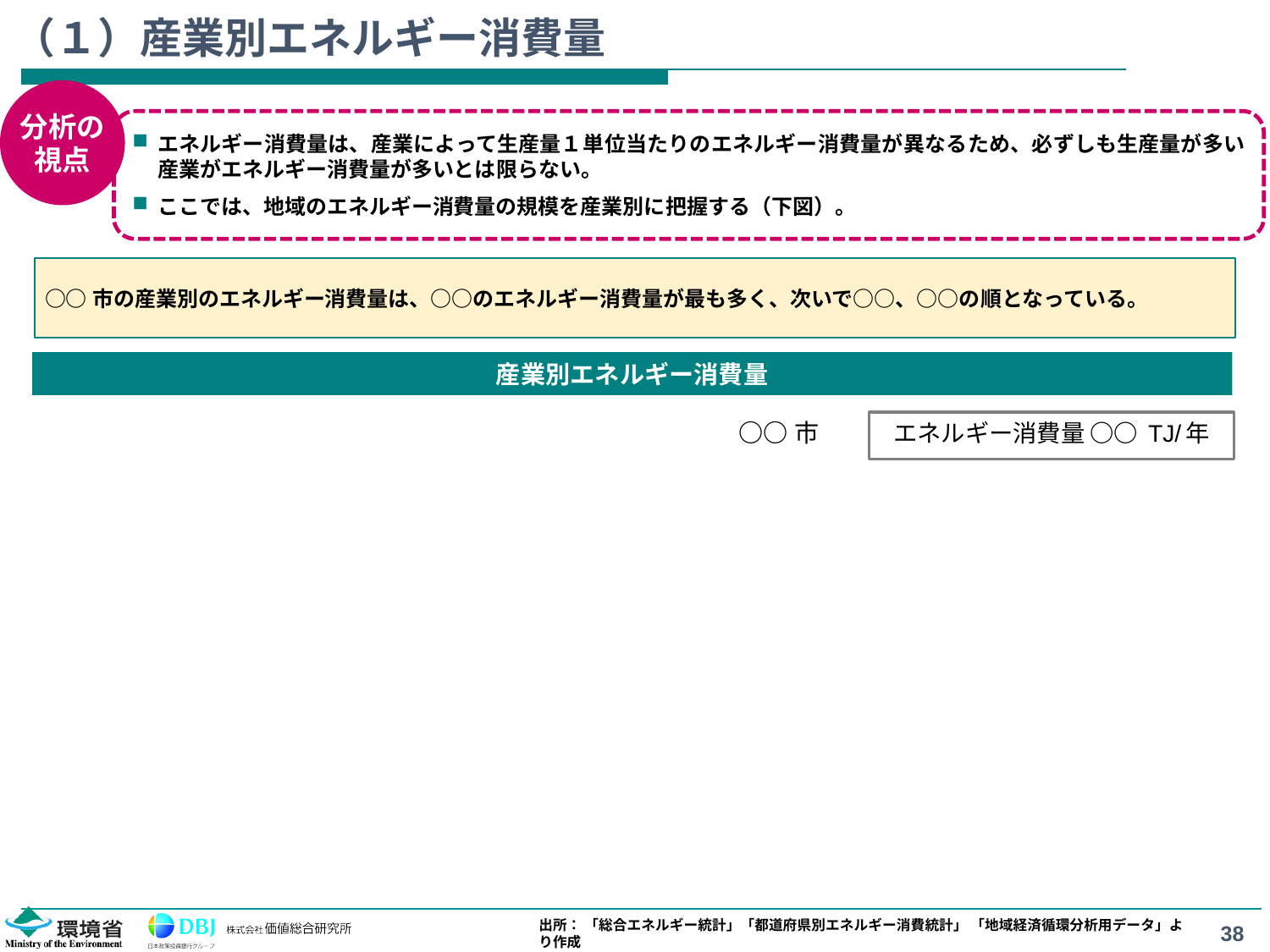

# （１）産業別エネルギー消費量
分析の
視点
エネルギー消費量は、産業によって生産量１単位当たりのエネルギー消費量が異なるため、必ずしも生産量が多い産業がエネルギー消費量が多いとは限らない。
ここでは、地域のエネルギー消費量の規模を産業別に把握する（下図）。
○○市の産業別のエネルギー消費量は、○○のエネルギー消費量が最も多く、次いで○○、○○の順となっている。
産業別エネルギー消費量
○○市
エネルギー消費量 ○○ TJ/年
出所： 「総合エネルギー統計」「都道府県別エネルギー消費統計」 「地域経済循環分析用データ」より作成
38